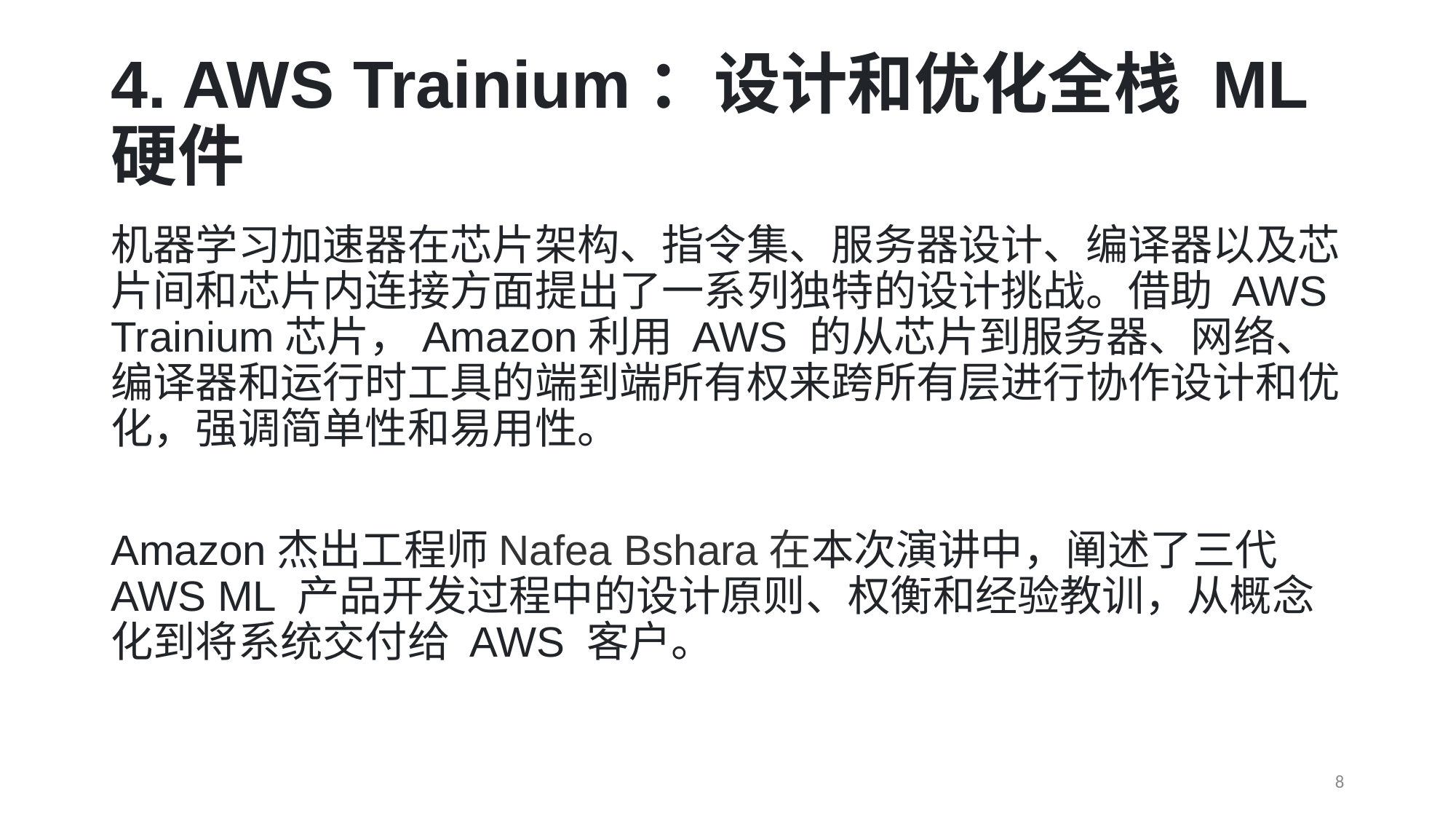

# 4. AWS Trainium：设计和优化全栈 ML 硬件
机器学习加速器在芯片架构、指令集、服务器设计、编译器以及芯片间和芯片内连接方面提出了一系列独特的设计挑战。借助 AWS Trainium芯片，Amazon利用 AWS 的从芯片到服务器、网络、编译器和运行时工具的端到端所有权来跨所有层进行协作设计和优化，强调简单性和易用性。

Amazon杰出工程师Nafea Bshara在本次演讲中，阐述了三代 AWS ML 产品开发过程中的设计原则、权衡和经验教训，从概念化到将系统交付给 AWS 客户。
8